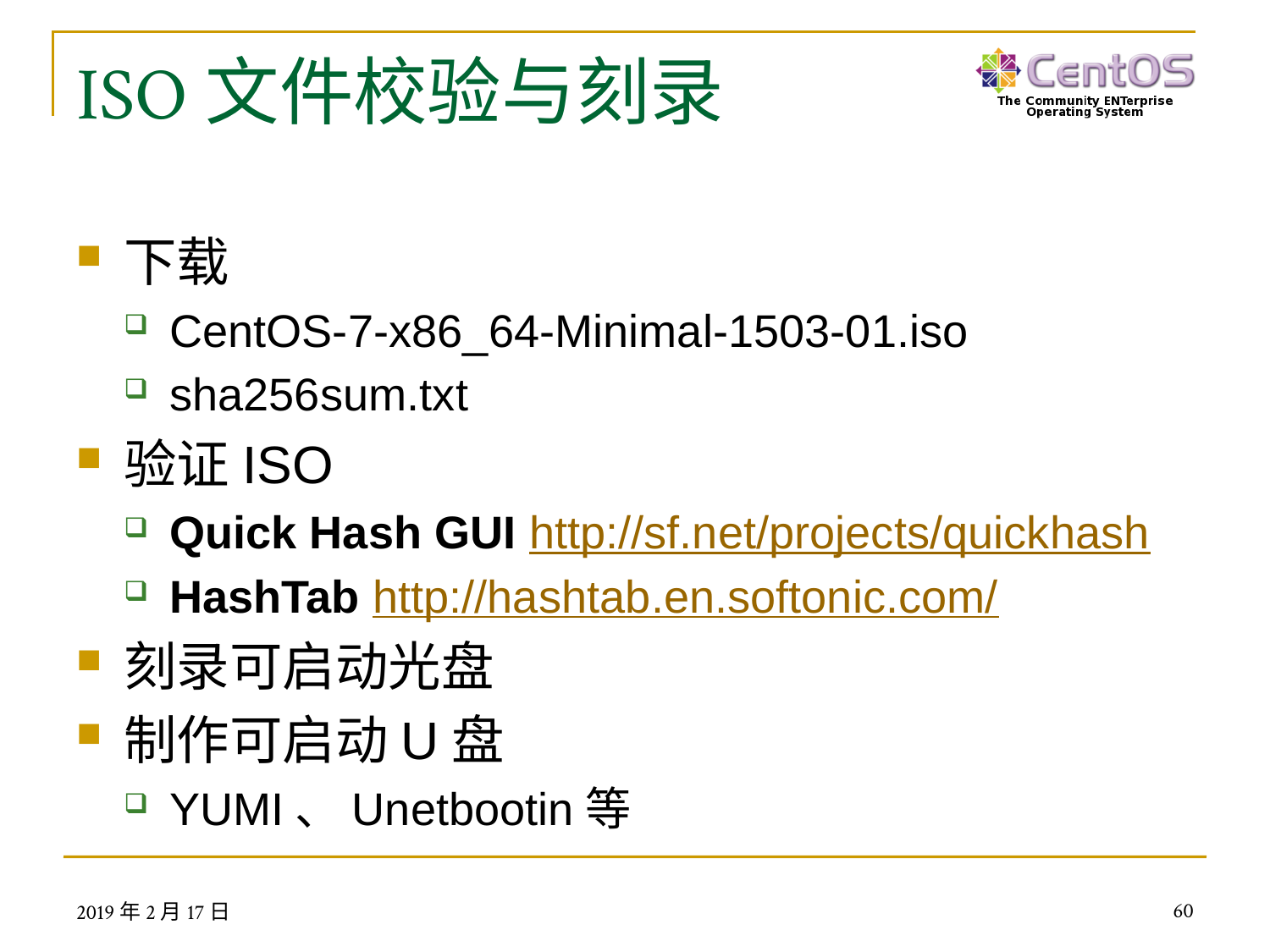

# ISO文件校验与刻录
下载
CentOS-7-x86_64-Minimal-1503-01.iso
sha256sum.txt
验证ISO
Quick Hash GUI http://sf.net/projects/quickhash
HashTab http://hashtab.en.softonic.com/
刻录可启动光盘
制作可启动U盘
YUMI、Unetbootin等

2019年2月17日
60